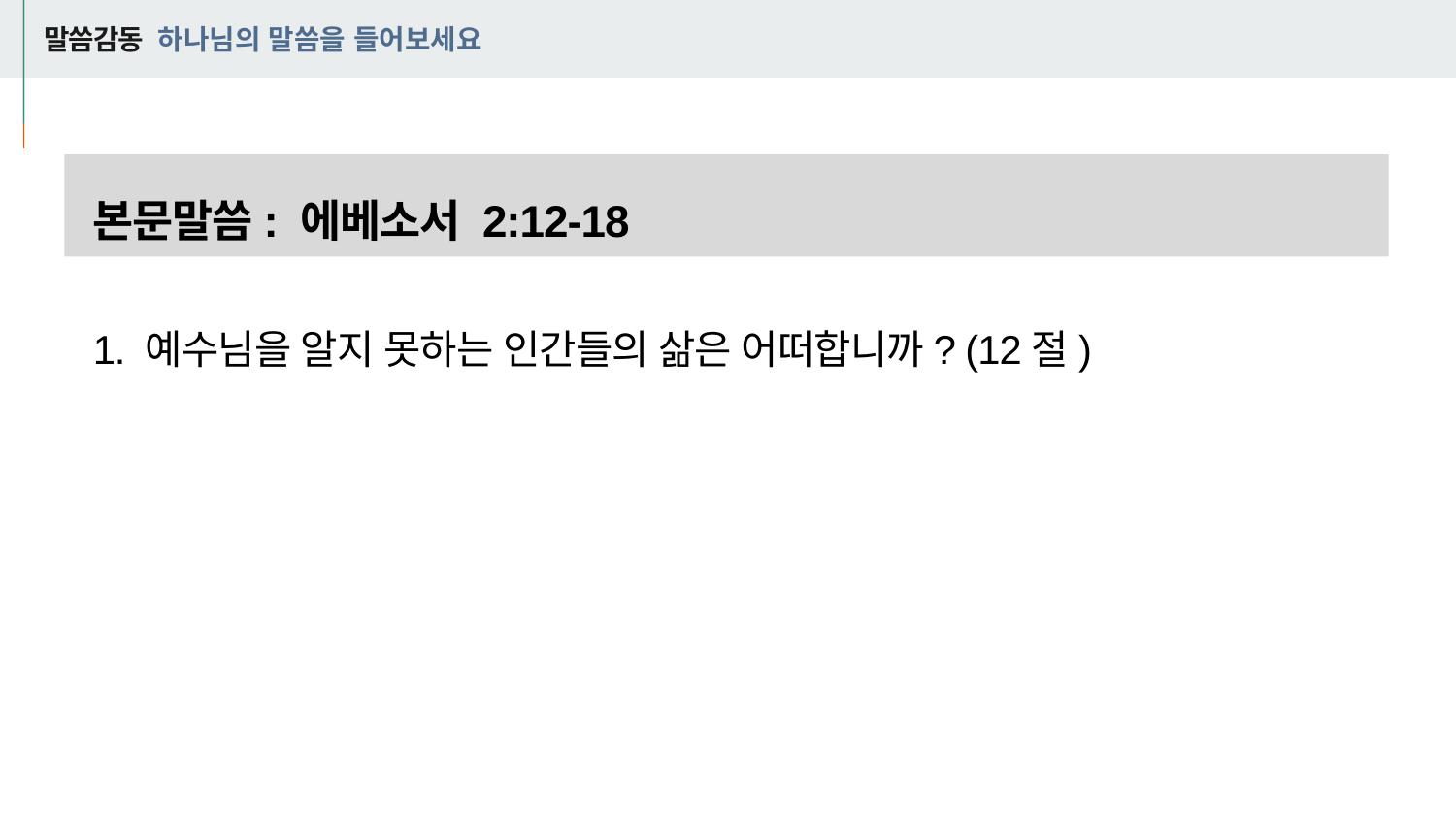

# 말씀감동  하나님의 말씀을 들어보세요
본문말씀: 에베소서 2:12-18
1. 예수님을 알지 못하는 인간들의 삶은 어떠합니까? (12절)